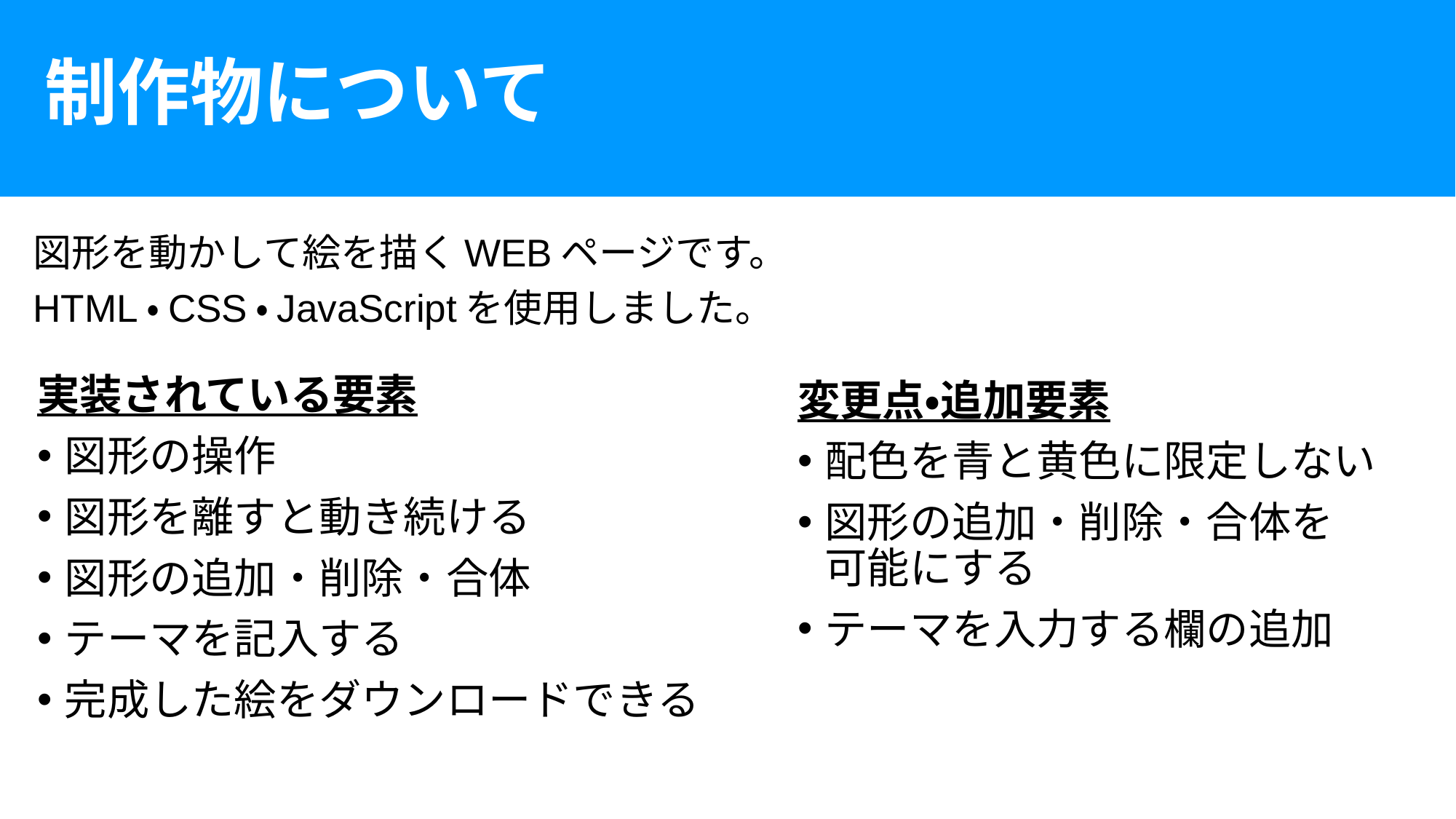

# 制作物について
図形を動かして絵を描くWEBページです。
HTML・CSS・JavaScriptを使用しました。

実装されている要素
図形の操作
図形を離すと動き続ける
図形の追加・削除・合体
テーマを記入する
完成した絵をダウンロードできる
変更点・追加要素
配色を青と黄色に限定しない
図形の追加・削除・合体を
可能にする
テーマを入力する欄の追加